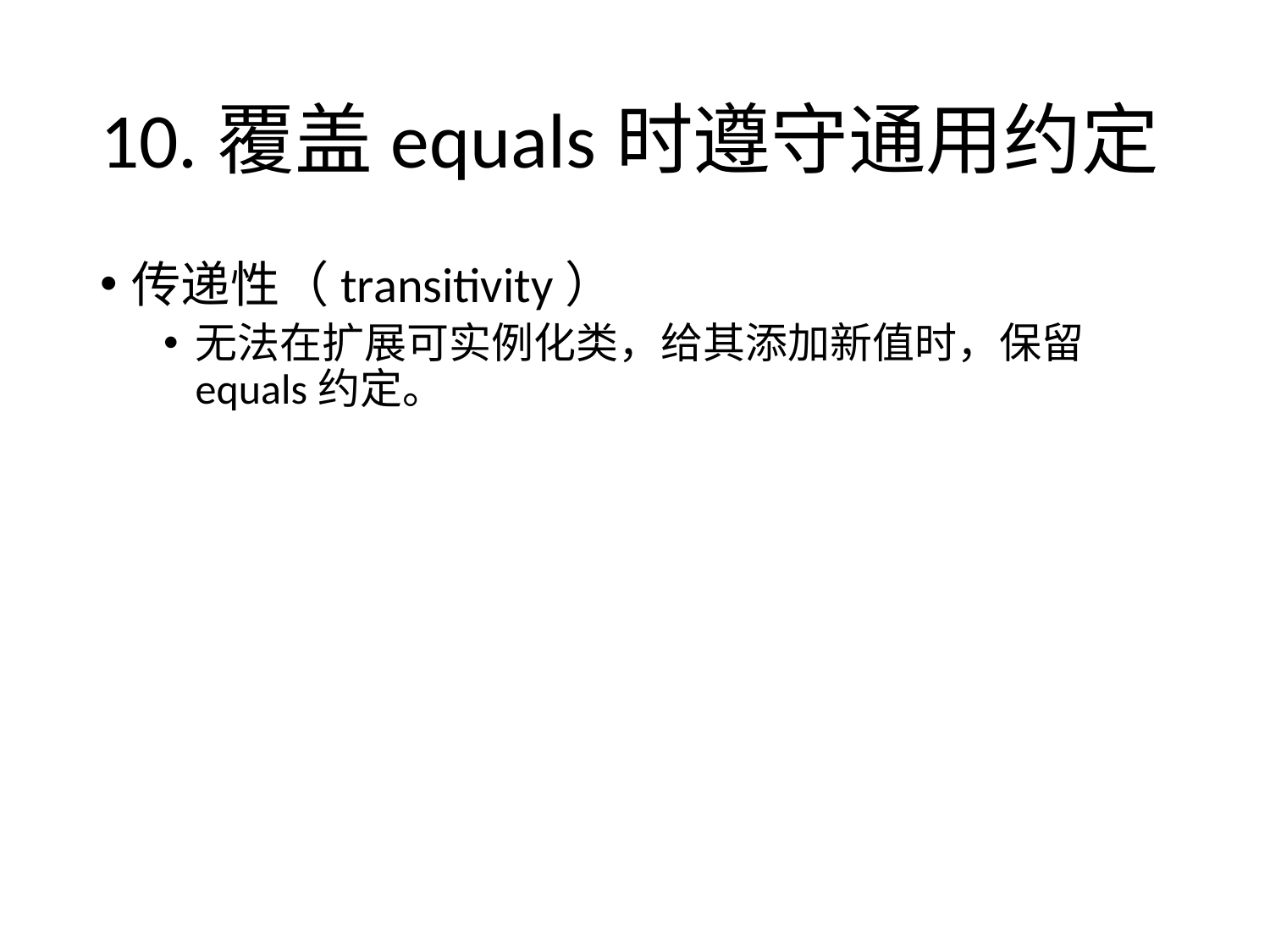

# 10.覆盖equals时遵守通用约定
传递性（transitivity）
无法在扩展可实例化类，给其添加新值时，保留equals约定。